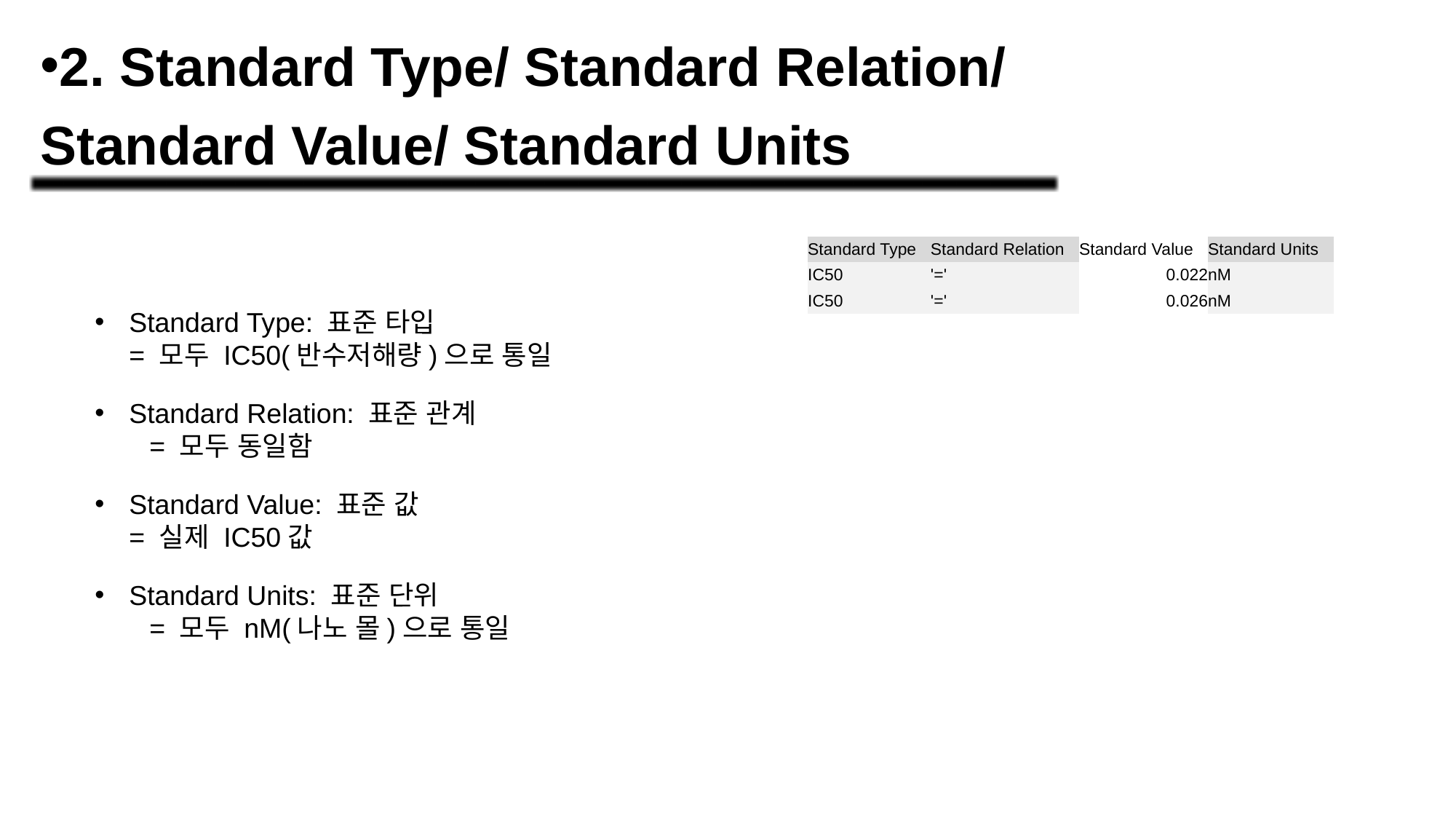

2. Standard Type/ Standard Relation/ Standard Value/ Standard Units

| Standard Type | Standard Relation | Standard Value | Standard Units |
| --- | --- | --- | --- |
| IC50 | '=' | 0.022 | nM |
| IC50 | '=' | 0.026 | nM |
Standard Type: 표준 타입
= 모두 IC50(반수저해량)으로 통일
Standard Relation: 표준 관계
= 모두 동일함
Standard Value: 표준 값
= 실제 IC50값
Standard Units: 표준 단위
= 모두 nM(나노 몰)으로 통일